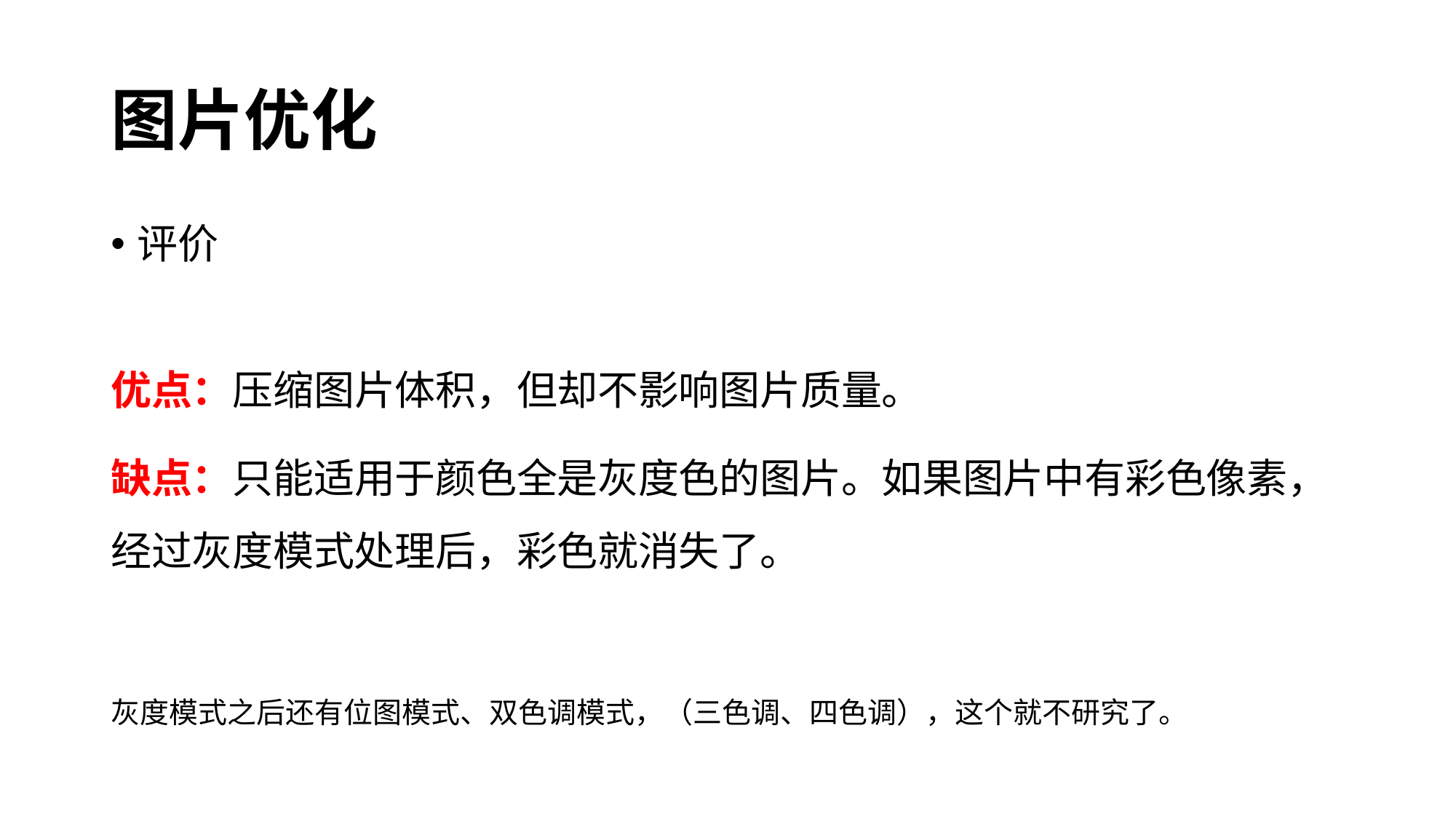

# 图片优化
评价

优点：压缩图片体积，但却不影响图片质量。
缺点：只能适用于颜色全是灰度色的图片。如果图片中有彩色像素，经过灰度模式处理后，彩色就消失了。

灰度模式之后还有位图模式、双色调模式，（三色调、四色调），这个就不研究了。